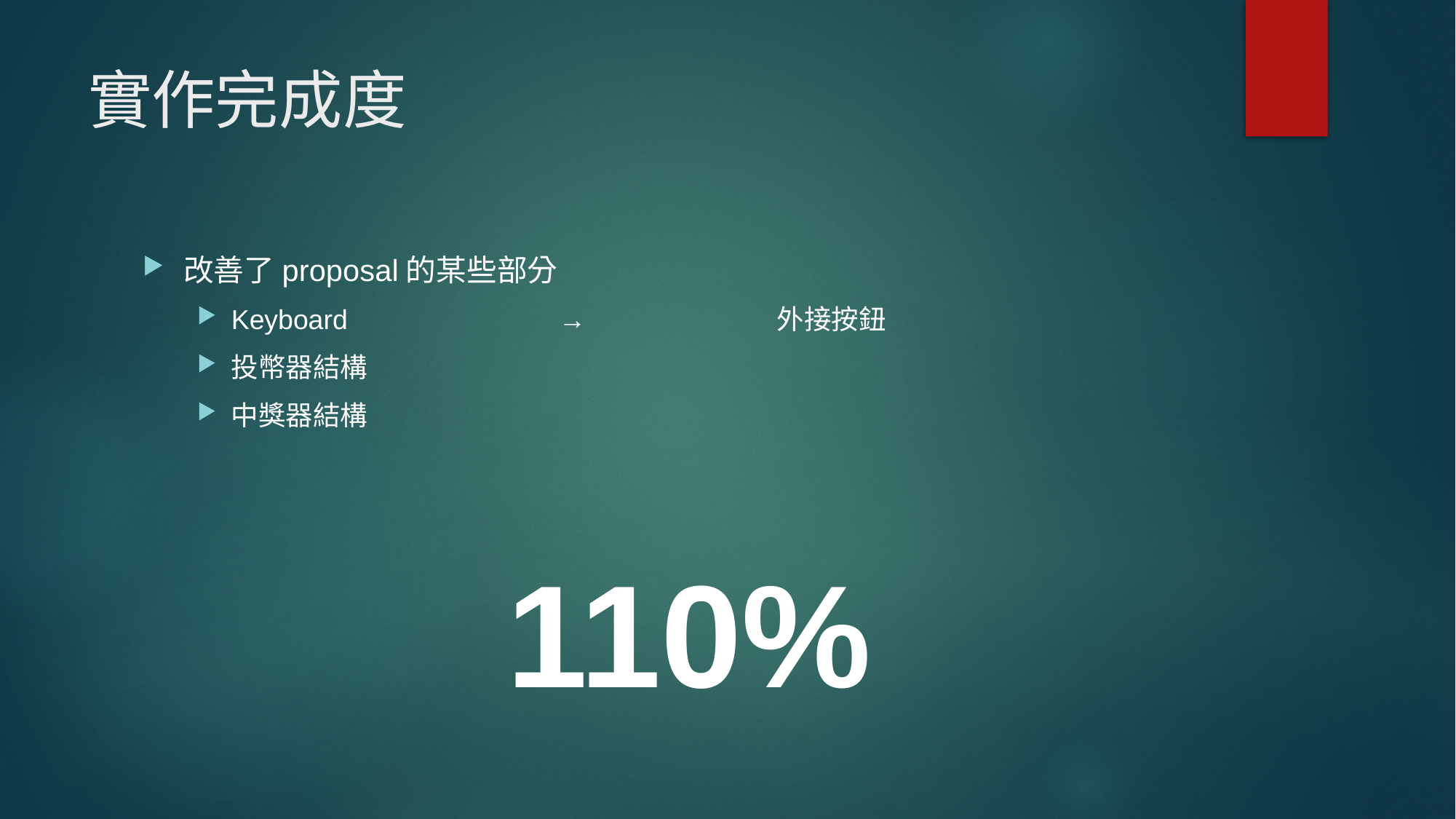

# 實作完成度
改善了proposal的某些部分
Keyboard		→		外接按鈕
投幣器結構
中獎器結構

110%